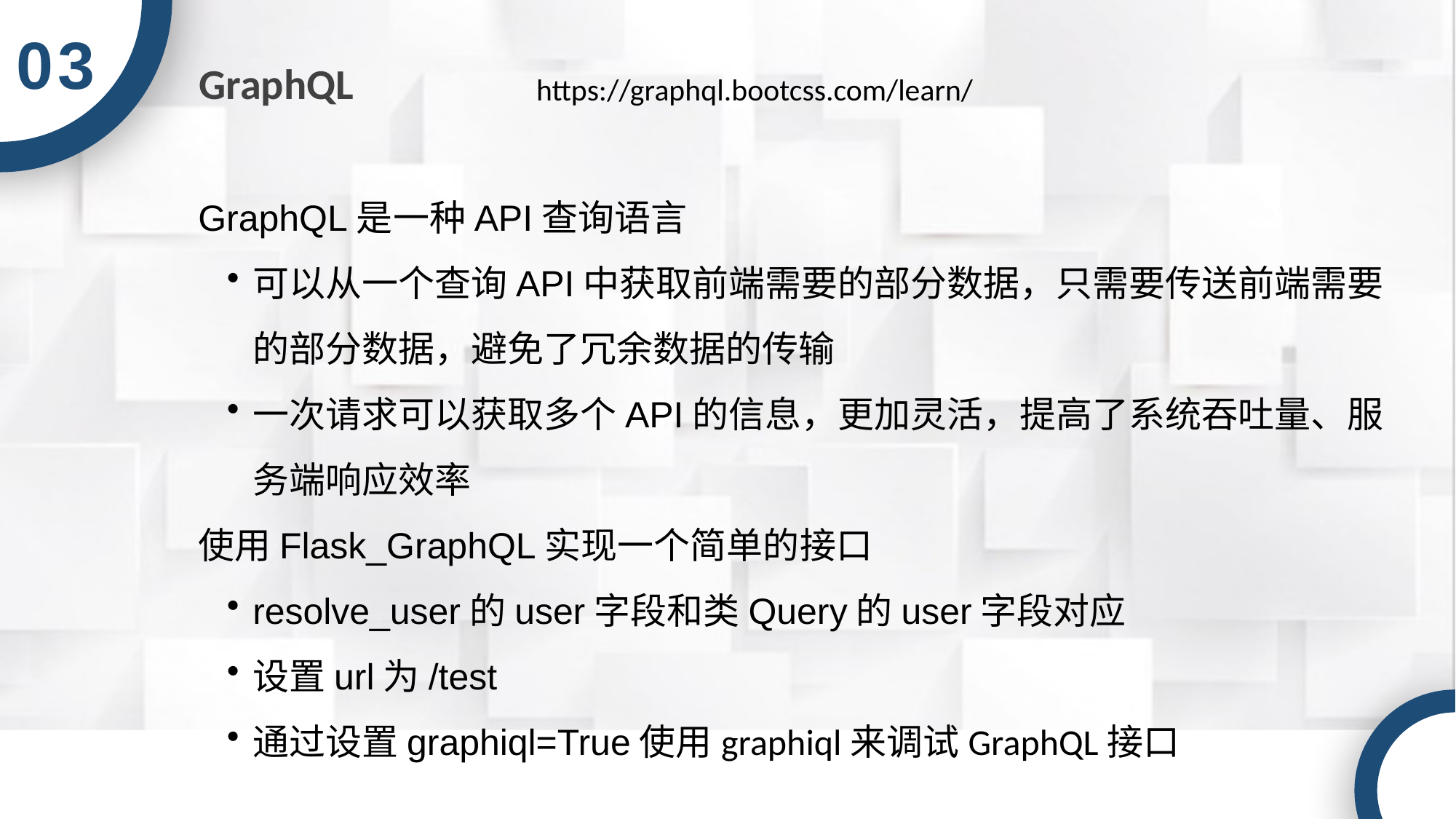

03
GraphQL

https://graphql.bootcss.com/learn/
GraphQL是一种API查询语言
可以从一个查询API中获取前端需要的部分数据，只需要传送前端需要的部分数据，避免了冗余数据的传输
一次请求可以获取多个API的信息，更加灵活，提高了系统吞吐量、服务端响应效率
使用Flask_GraphQL实现一个简单的接口
resolve_user的user字段和类Query的user字段对应
设置url为/test
通过设置graphiql=True使用graphiql来调试GraphQL接口

YOUR TECHNOLOGY PRODUCTS